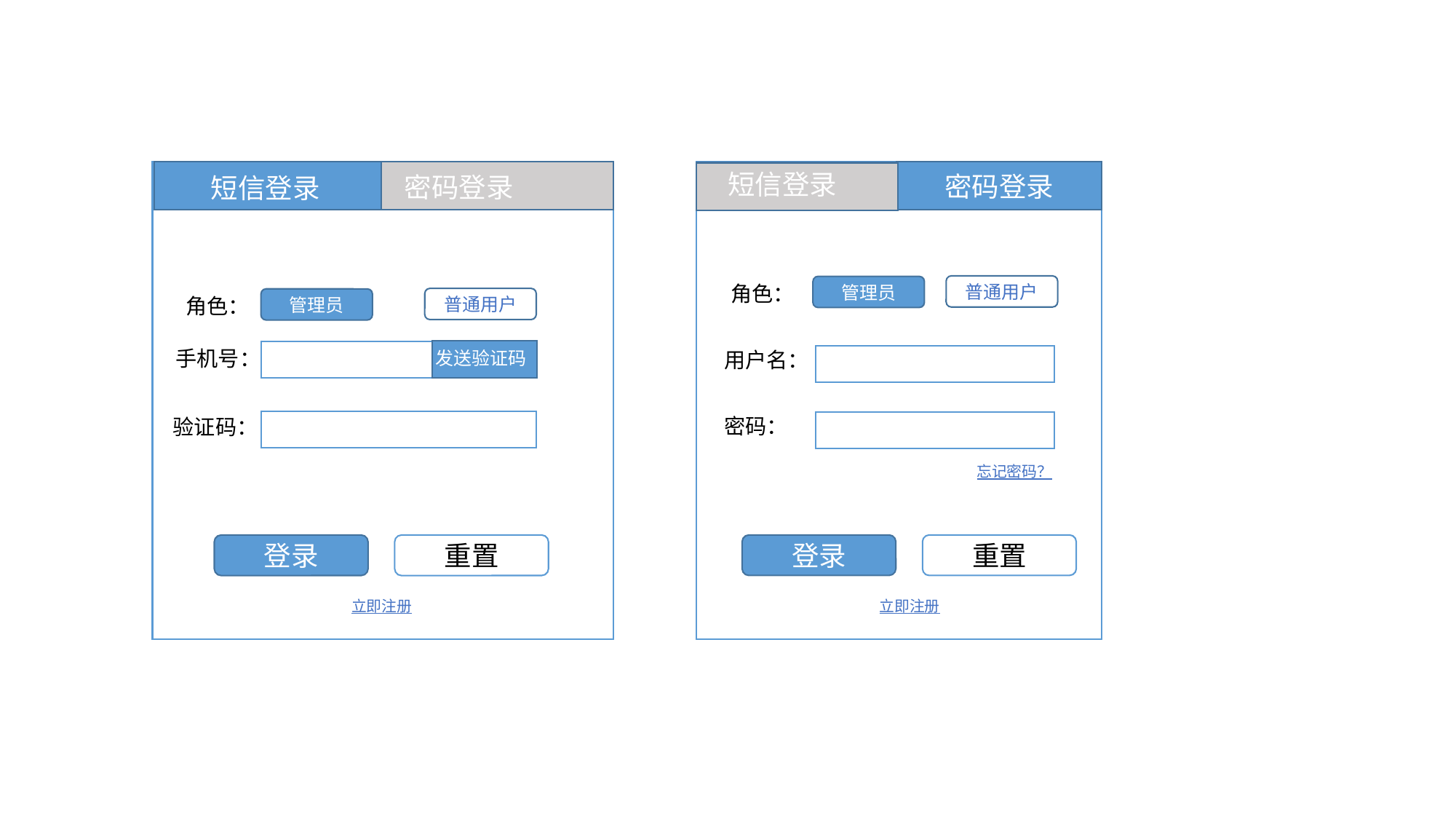

密码登录

短信登录

密码登录
短信登录
角色：
普通用户
管理员
角色：
普通用户
管理员
手机号：

用户名：

发送验证码

密码：
验证码：

忘记密码？
登录
重置
登录
重置
立即注册
立即注册